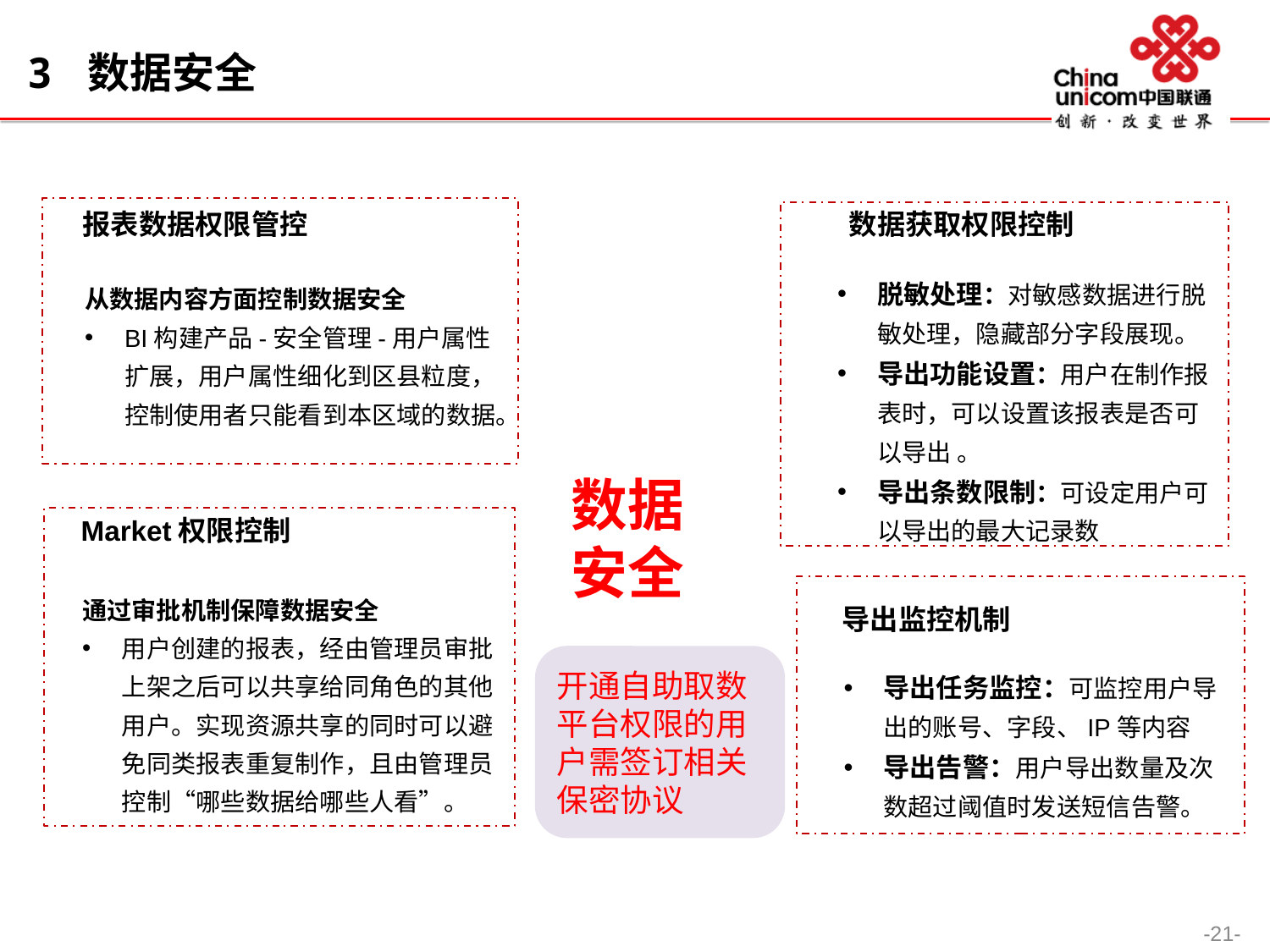

3 数据安全

报表数据权限管控
数据获取权限控制

脱敏处理：对敏感数据进行脱敏处理，隐藏部分字段展现。
导出功能设置：用户在制作报表时，可以设置该报表是否可以导出 。
导出条数限制：可设定用户可以导出的最大记录数
从数据内容方面控制数据安全
BI构建产品-安全管理-用户属性扩展，用户属性细化到区县粒度，控制使用者只能看到本区域的数据。

数据安全
Market权限控制

通过审批机制保障数据安全
用户创建的报表，经由管理员审批上架之后可以共享给同角色的其他用户。实现资源共享的同时可以避免同类报表重复制作，且由管理员控制“哪些数据给哪些人看”。
导出监控机制
开通自助取数平台权限的用户需签订相关保密协议
导出任务监控：可监控用户导出的账号、字段、IP等内容
导出告警：用户导出数量及次数超过阈值时发送短信告警。
-21-